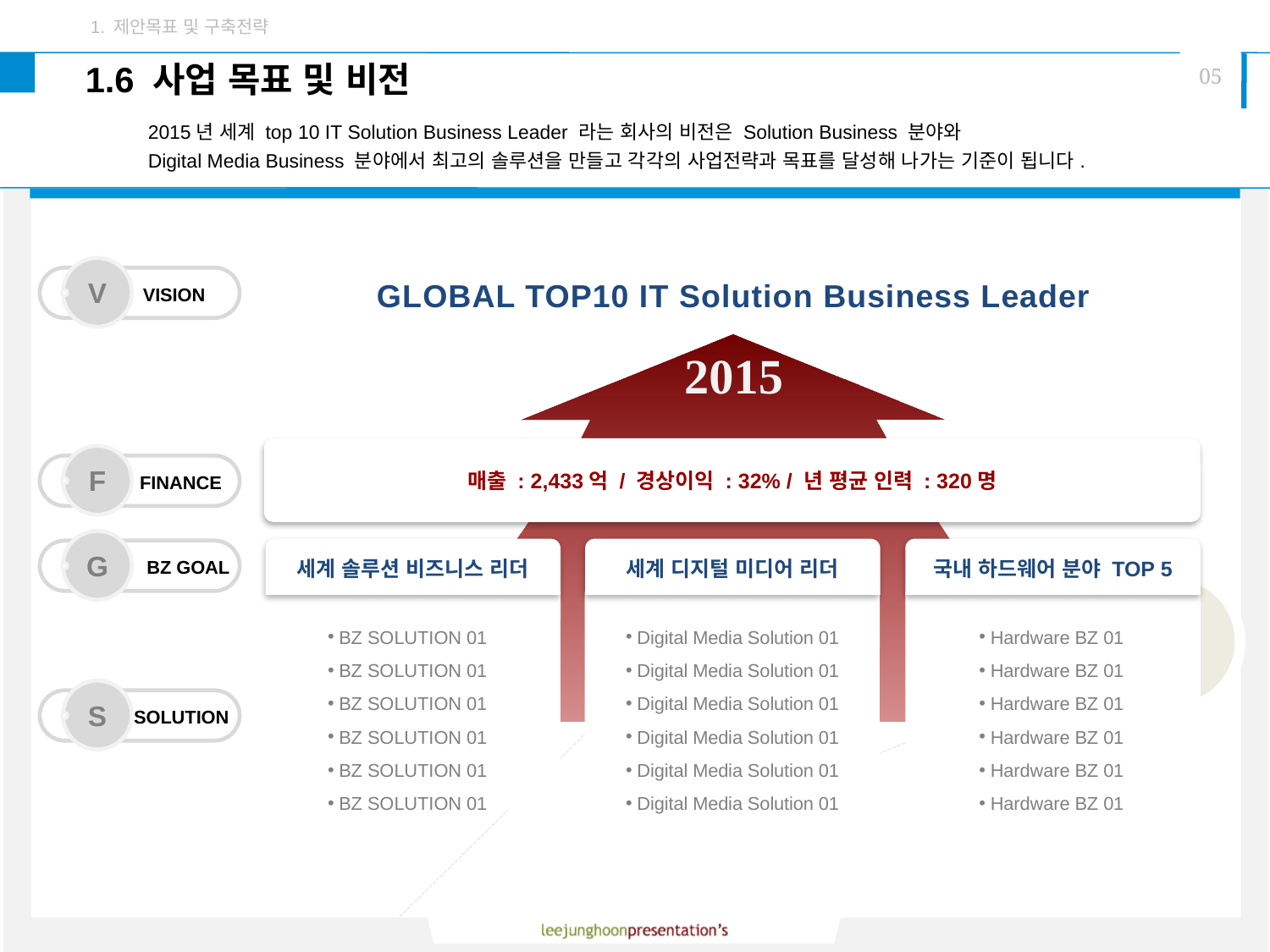

V

VISION
GLOBAL TOP10 IT Solution Business Leader

2015
매출 : 2,433억 / 경상이익 : 32% / 년 평균 인력 : 320명
세계 솔루션 비즈니스 리더
세계 디지털 미디어 리더
국내 하드웨어 분야 TOP 5

 BZ SOLUTION 01
 BZ SOLUTION 01
 BZ SOLUTION 01
 BZ SOLUTION 01
 BZ SOLUTION 01
 BZ SOLUTION 01
 Digital Media Solution 01
 Digital Media Solution 01
 Digital Media Solution 01
 Digital Media Solution 01
 Digital Media Solution 01
 Digital Media Solution 01
 Hardware BZ 01
 Hardware BZ 01
 Hardware BZ 01
 Hardware BZ 01
 Hardware BZ 01
 Hardware BZ 01
F

FINANCE
G

BZ GOAL
S

SOLUTION